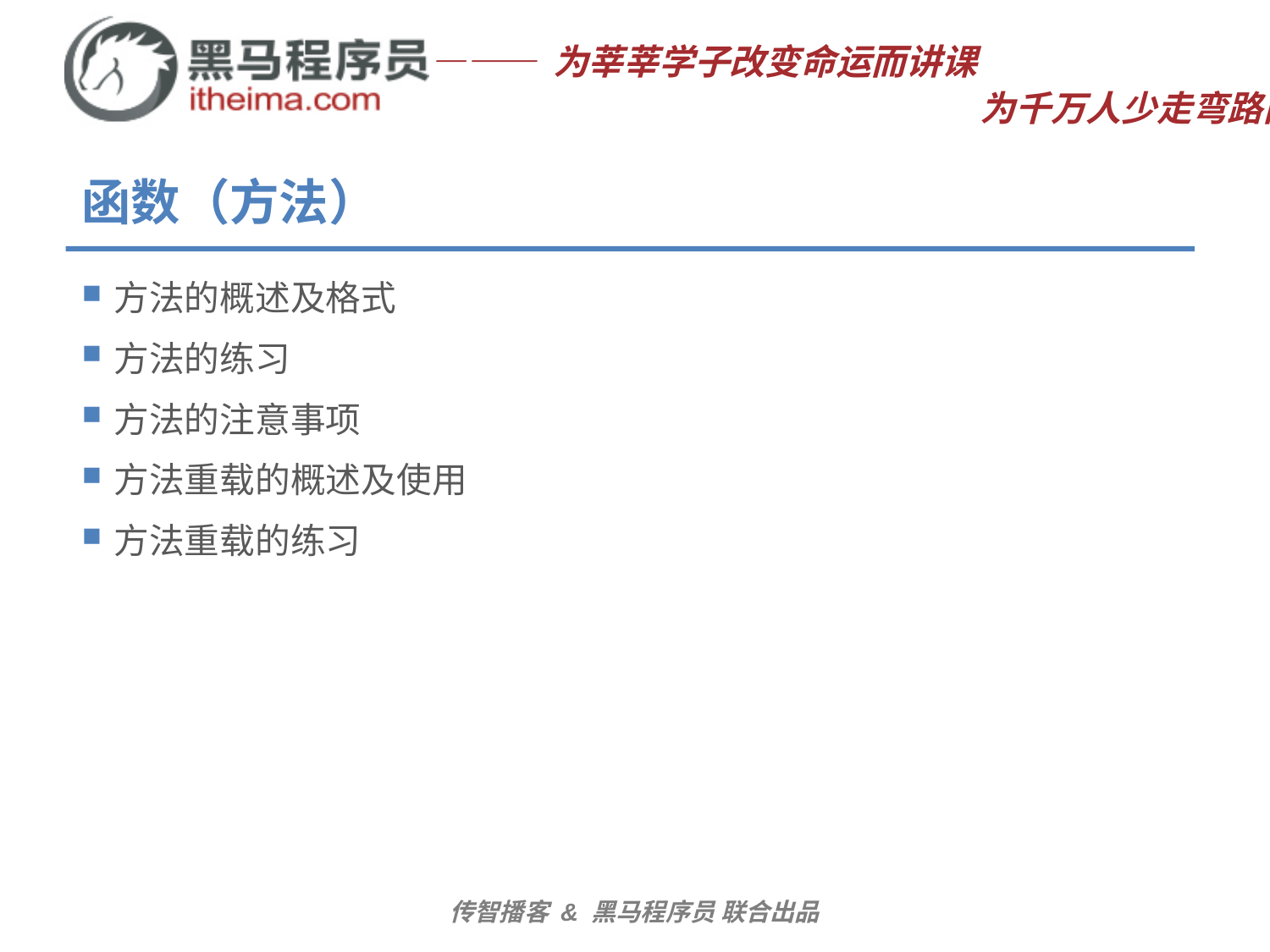

# 函数（方法）
方法的概述及格式
方法的练习
方法的注意事项
方法重载的概述及使用
方法重载的练习